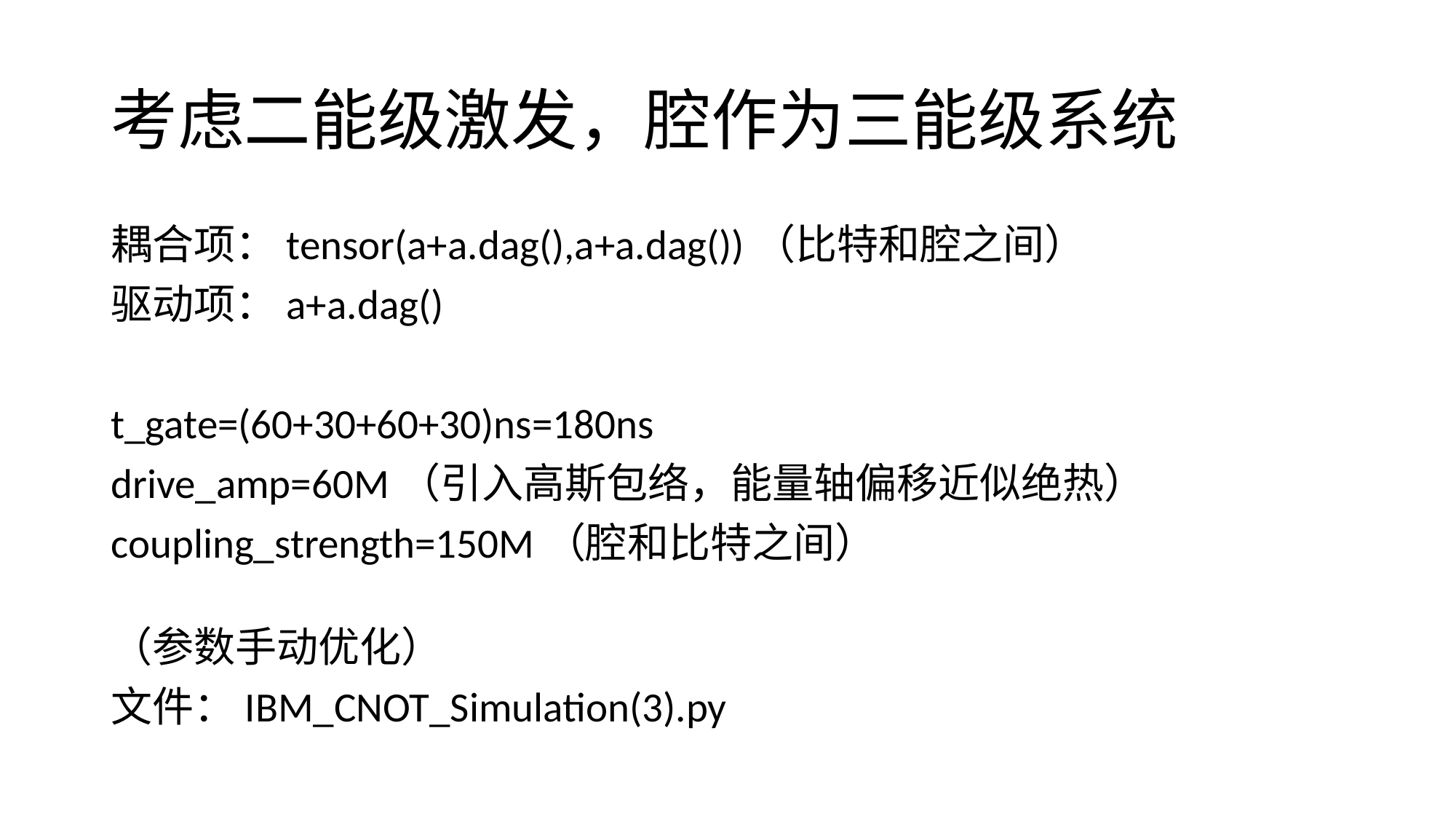

# 考虑二能级激发，腔作为三能级系统
耦合项：tensor(a+a.dag(),a+a.dag())（比特和腔之间）
驱动项：a+a.dag()

t_gate=(60+30+60+30)ns=180ns
drive_amp=60M（引入高斯包络，能量轴偏移近似绝热）
coupling_strength=150M（腔和比特之间）
（参数手动优化）
文件：IBM_CNOT_Simulation(3).py